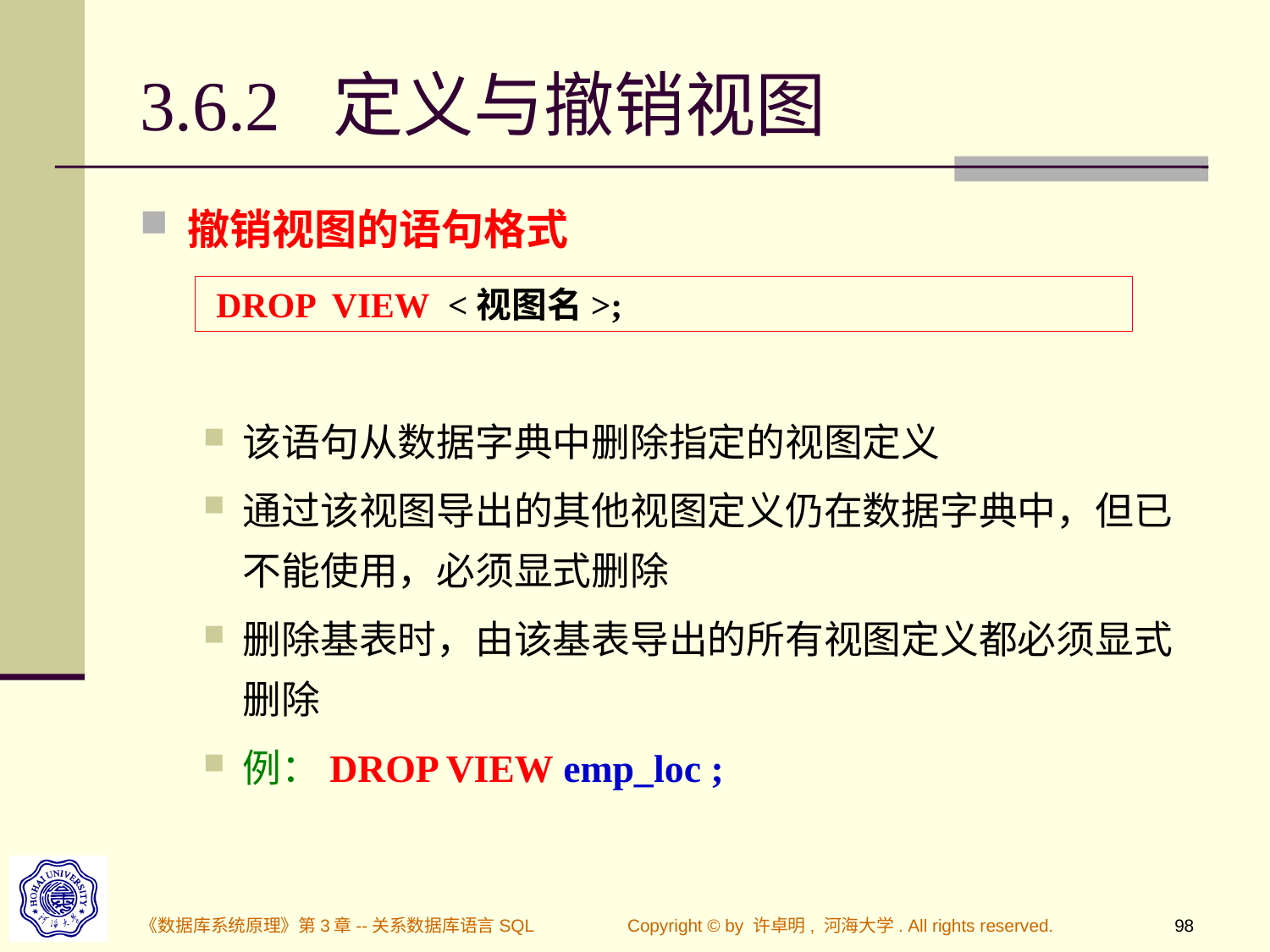

# 3.6.2  定义与撤销视图
撤销视图的语句格式

该语句从数据字典中删除指定的视图定义
通过该视图导出的其他视图定义仍在数据字典中，但已不能使用，必须显式删除
删除基表时，由该基表导出的所有视图定义都必须显式删除
例：DROP VIEW emp_loc ;
 DROP  VIEW  <视图名>;
《数据库系统原理》第3章--关系数据库语言SQL
Copyright © by 许卓明, 河海大学. All rights reserved.
98